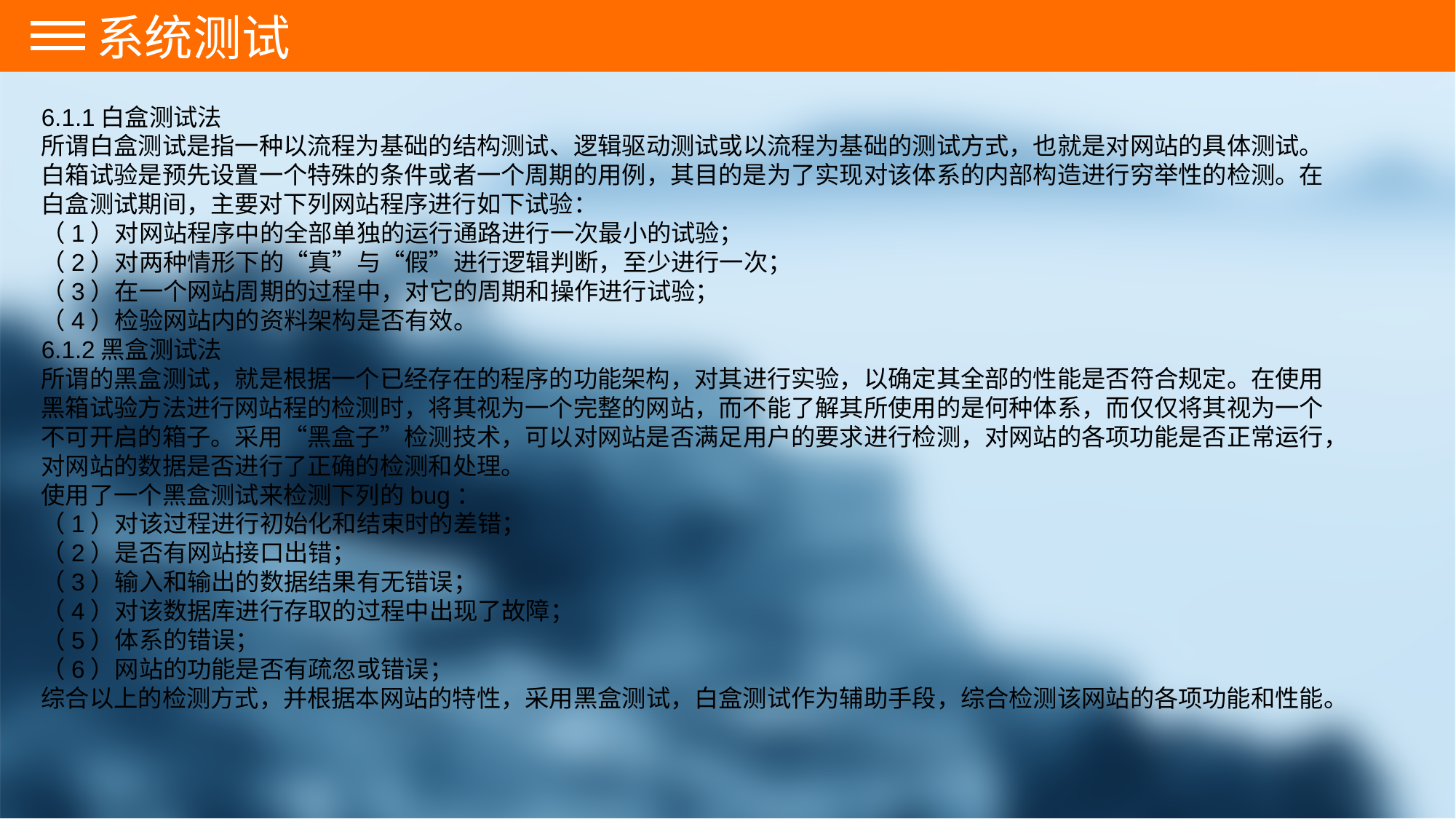

系统测试
6.1.1白盒测试法
所谓白盒测试是指一种以流程为基础的结构测试、逻辑驱动测试或以流程为基础的测试方式，也就是对网站的具体测试。白箱试验是预先设置一个特殊的条件或者一个周期的用例，其目的是为了实现对该体系的内部构造进行穷举性的检测。在白盒测试期间，主要对下列网站程序进行如下试验：
（1）对网站程序中的全部单独的运行通路进行一次最小的试验；
（2）对两种情形下的“真”与“假”进行逻辑判断，至少进行一次；
（3）在一个网站周期的过程中，对它的周期和操作进行试验；
（4）检验网站内的资料架构是否有效。
6.1.2黑盒测试法
所谓的黑盒测试，就是根据一个已经存在的程序的功能架构，对其进行实验，以确定其全部的性能是否符合规定。在使用黑箱试验方法进行网站程的检测时，将其视为一个完整的网站，而不能了解其所使用的是何种体系，而仅仅将其视为一个不可开启的箱子。采用“黑盒子”检测技术，可以对网站是否满足用户的要求进行检测，对网站的各项功能是否正常运行，对网站的数据是否进行了正确的检测和处理。
使用了一个黑盒测试来检测下列的bug：
（1）对该过程进行初始化和结束时的差错；
（2）是否有网站接口出错；
（3）输入和输出的数据结果有无错误；
（4）对该数据库进行存取的过程中出现了故障；
（5）体系的错误；
（6）网站的功能是否有疏忽或错误；
综合以上的检测方式，并根据本网站的特性，采用黑盒测试，白盒测试作为辅助手段，综合检测该网站的各项功能和性能。